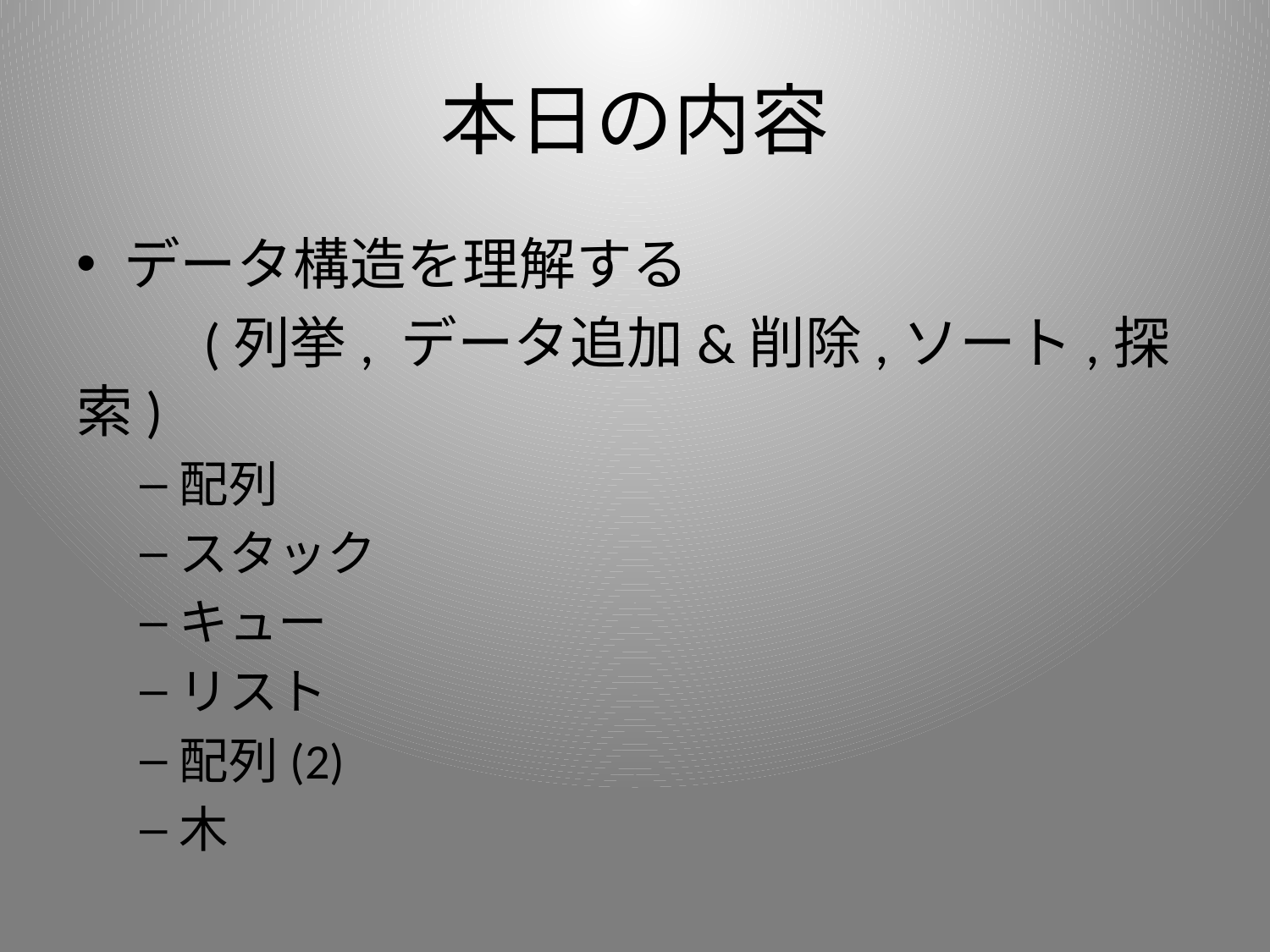

# 本日の内容
データ構造を理解する
	(列挙, データ追加&削除,ソート,探索)
配列
スタック
キュー
リスト
配列(2)
木